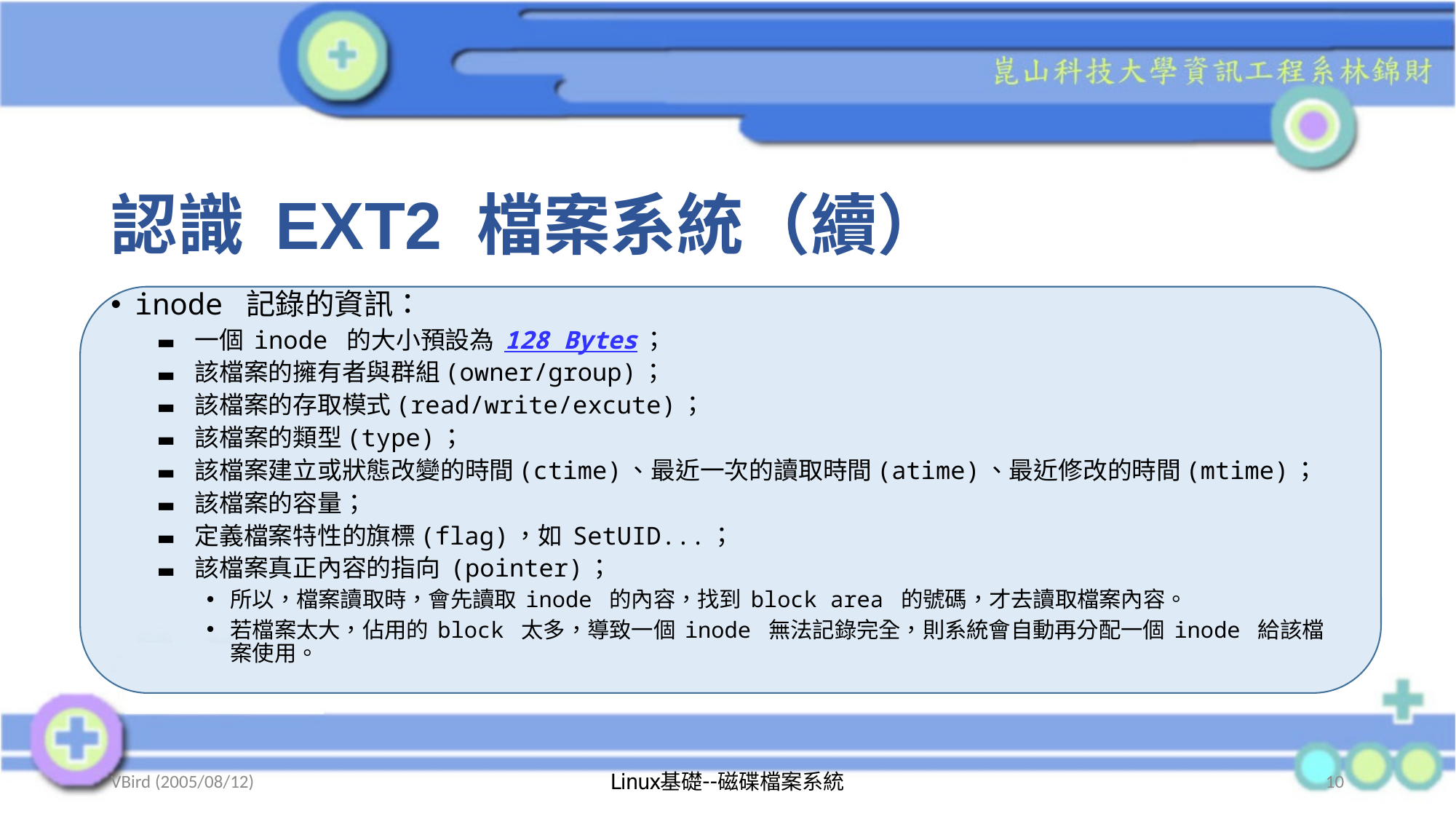

# 認識 EXT2 檔案系統（續）
inode 記錄的資訊：
一個 inode 的大小預設為 128 Bytes；
該檔案的擁有者與群組(owner/group)；
該檔案的存取模式(read/write/excute)；
該檔案的類型(type)；
該檔案建立或狀態改變的時間(ctime)、最近一次的讀取時間(atime)、最近修改的時間(mtime)；
該檔案的容量；
定義檔案特性的旗標(flag)，如 SetUID...；
該檔案真正內容的指向 (pointer)；
所以，檔案讀取時，會先讀取 inode 的內容，找到 block area 的號碼，才去讀取檔案內容。
若檔案太大，佔用的 block 太多，導致一個 inode 無法記錄完全，則系統會自動再分配一個 inode 給該檔案使用。

VBird (2005/08/12)
Linux基礎--磁碟檔案系統
10